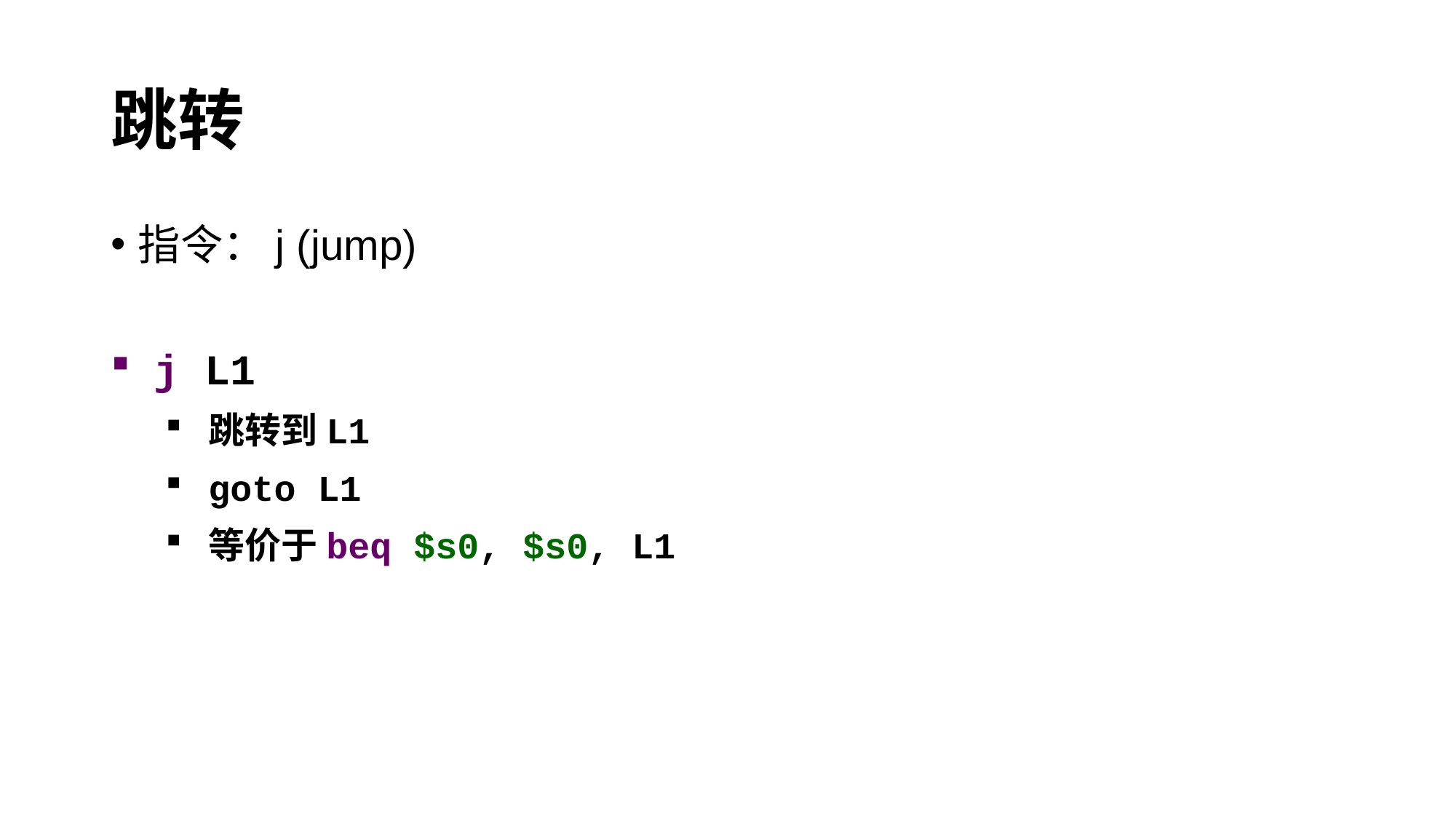

# 跳转
指令：j (jump)

j L1
跳转到L1
goto L1
等价于beq $s0, $s0, L1